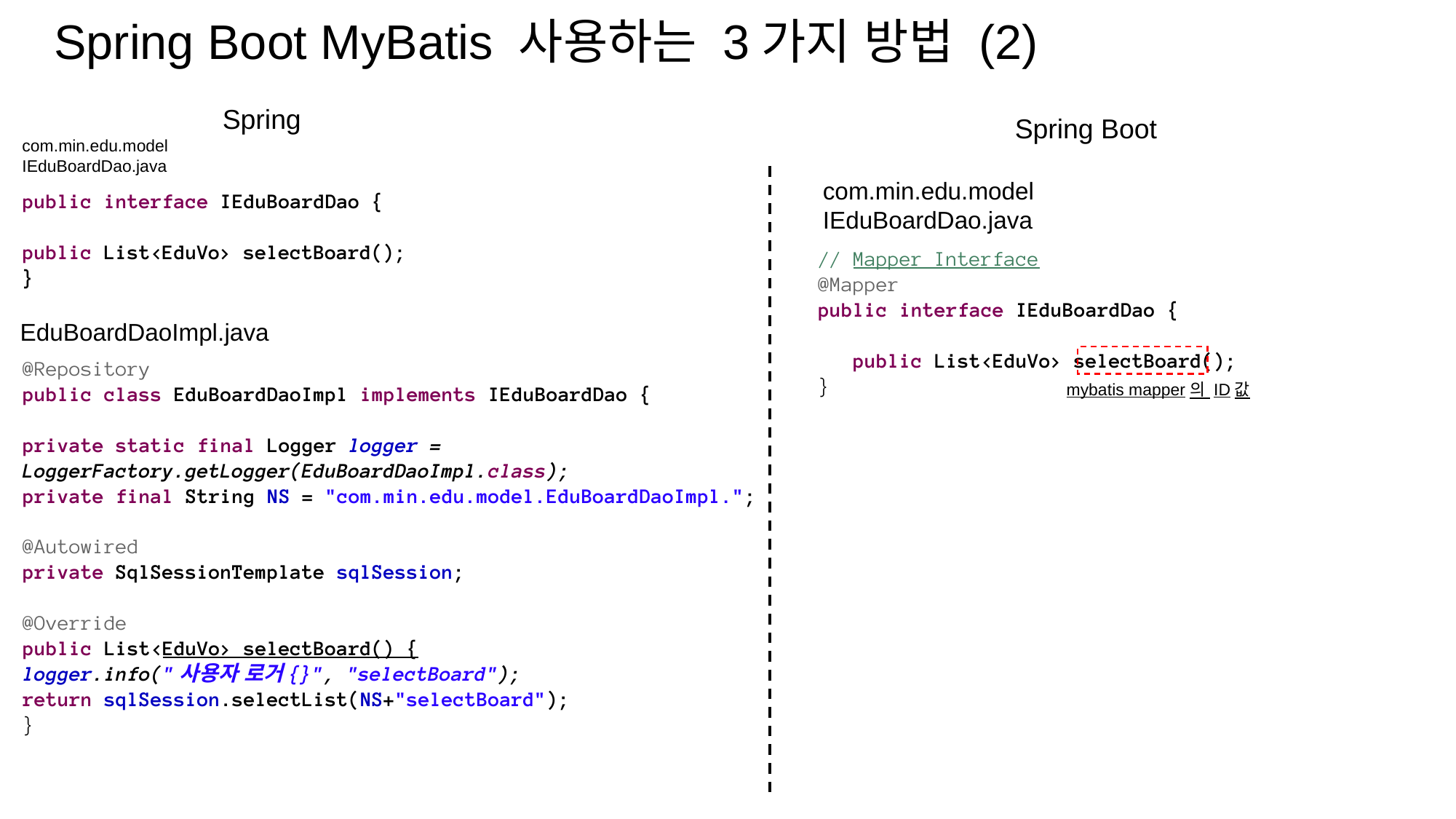

Spring Boot MyBatis 사용하는 3가지 방법 (2)
Spring
Spring Boot
com.min.edu.model
IEduBoardDao.java
com.min.edu.model
IEduBoardDao.java
public interface IEduBoardDao {

public List<EduVo> selectBoard();
}
// Mapper Interface
@Mapper
public interface IEduBoardDao {

   public List<EduVo> selectBoard();
}
EduBoardDaoImpl.java

@Repository
public class EduBoardDaoImpl implements IEduBoardDao {

private static final Logger logger = LoggerFactory.getLogger(EduBoardDaoImpl.class);
private final String NS = "com.min.edu.model.EduBoardDaoImpl.";

@Autowired
private SqlSessionTemplate sqlSession;

@Override
public List<EduVo> selectBoard() {
logger.info("사용자 로거{}", "selectBoard");
return sqlSession.selectList(NS+"selectBoard");
}
mybatis mapper의 ID값